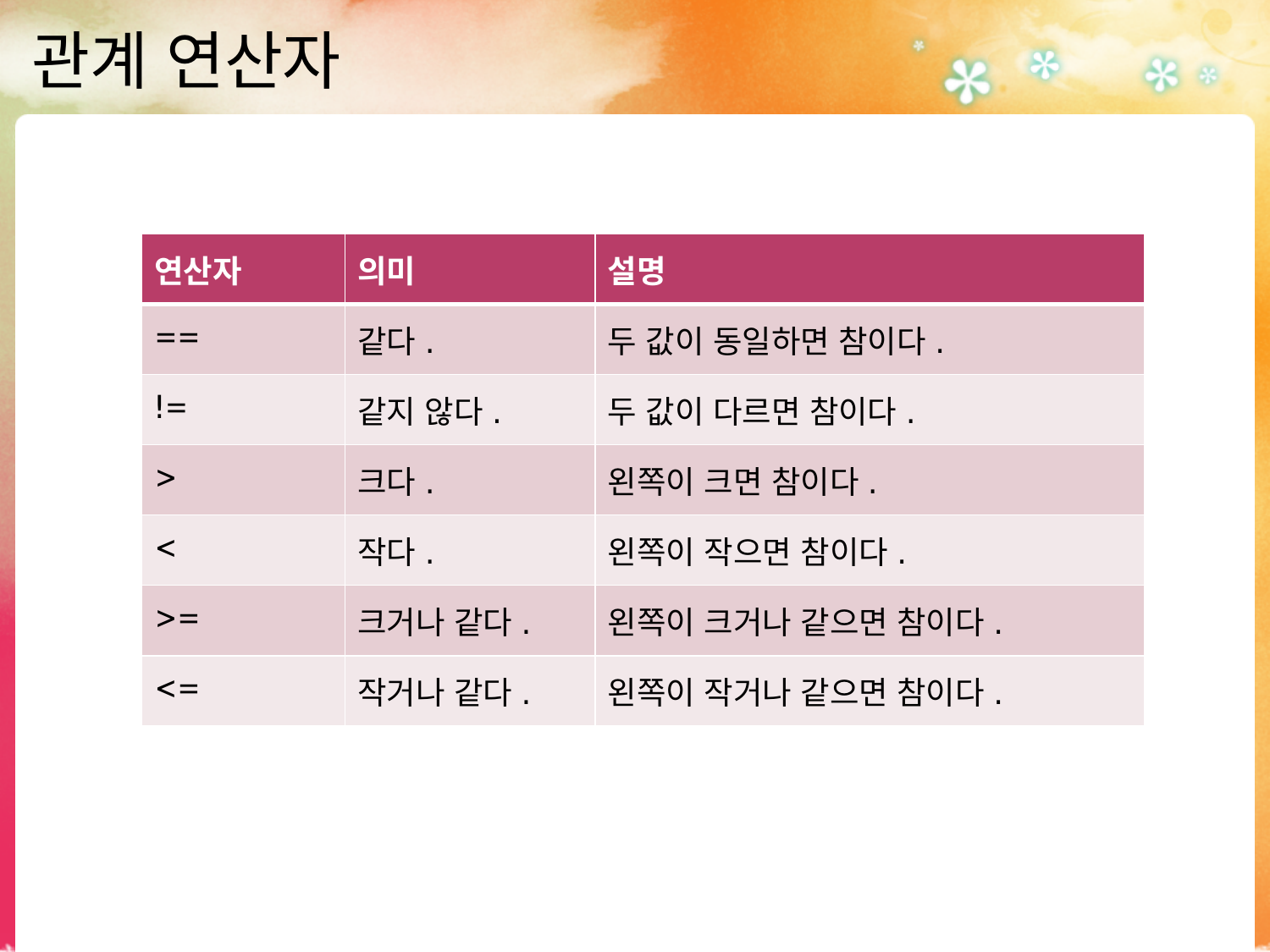

# 관계 연산자
| 연산자 | 의미 | 설명 |
| --- | --- | --- |
| == | 같다. | 두 값이 동일하면 참이다. |
| != | 같지 않다. | 두 값이 다르면 참이다. |
| > | 크다. | 왼쪽이 크면 참이다. |
| < | 작다. | 왼쪽이 작으면 참이다. |
| >= | 크거나 같다. | 왼쪽이 크거나 같으면 참이다. |
| <= | 작거나 같다. | 왼쪽이 작거나 같으면 참이다. |